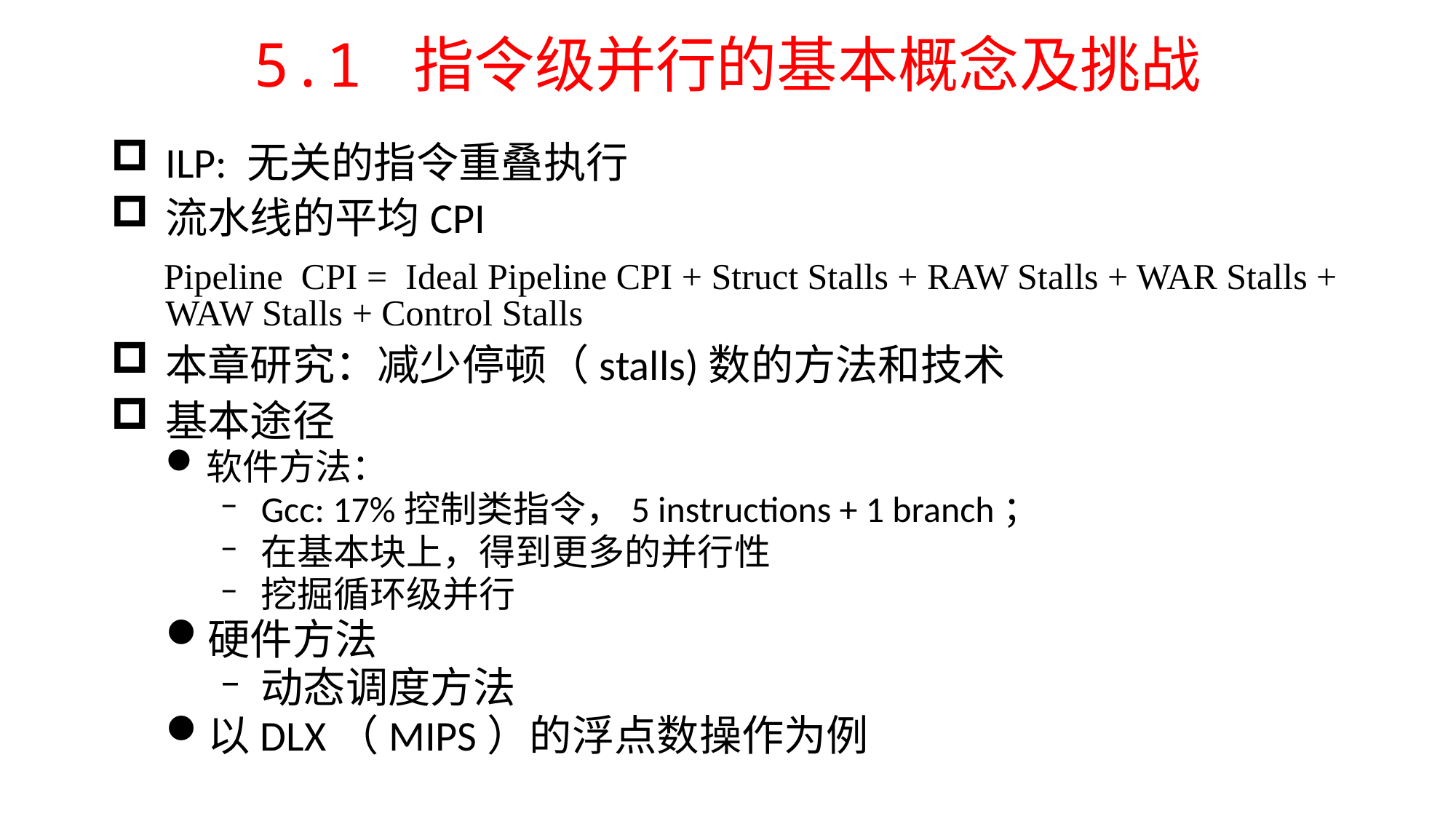

# 5.1 指令级并行的基本概念及挑战
ILP: 无关的指令重叠执行
流水线的平均CPI
     Pipeline  CPI =  Ideal Pipeline CPI + Struct Stalls + RAW Stalls + WAR Stalls + WAW Stalls + Control Stalls
本章研究：减少停顿（stalls)数的方法和技术
基本途径
软件方法：
Gcc: 17%控制类指令，5 instructions + 1 branch；
在基本块上，得到更多的并行性
挖掘循环级并行
硬件方法
动态调度方法
以DLX（MIPS）的浮点数操作为例